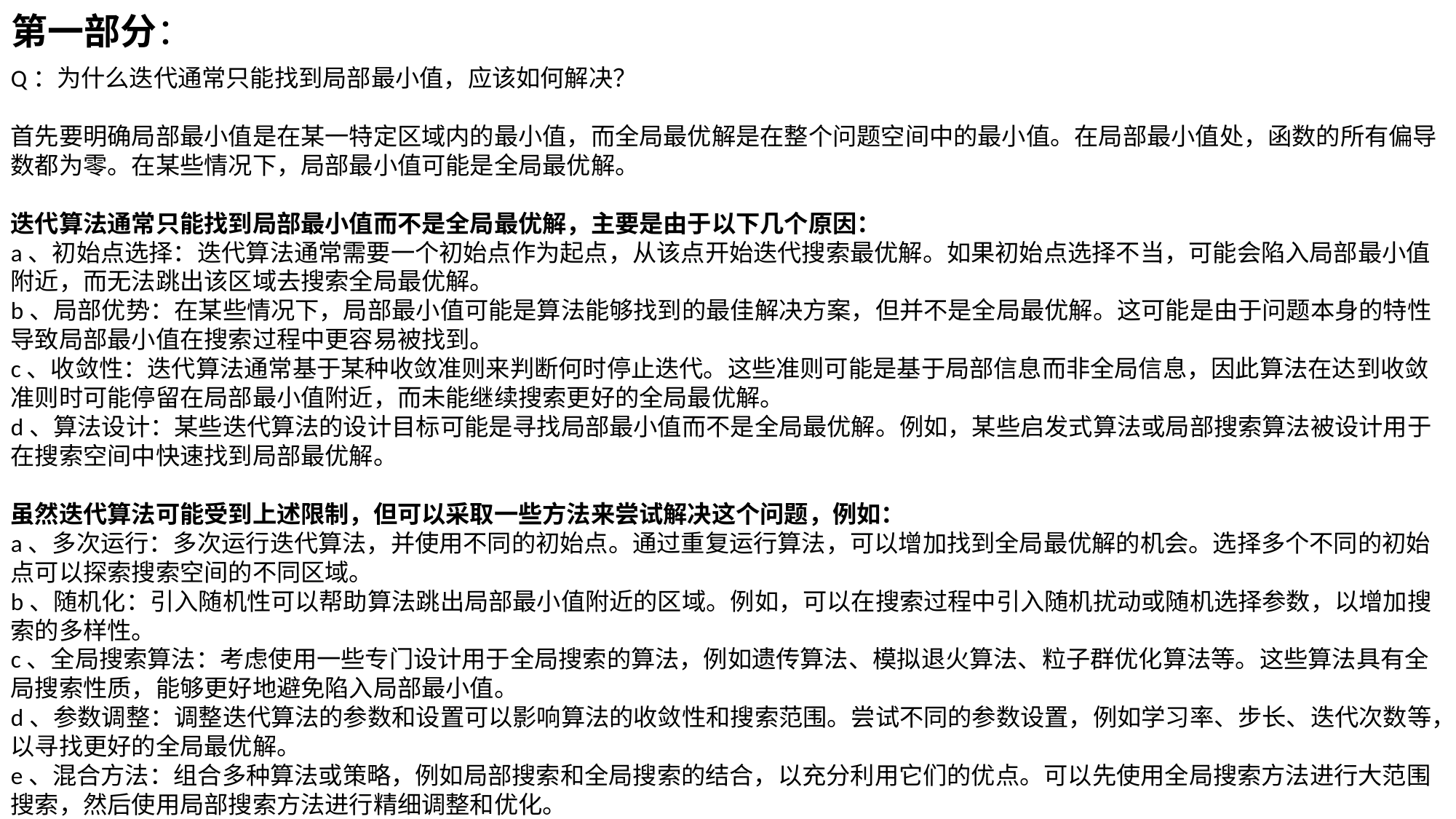

# 第一部分：
Q：为什么迭代通常只能找到局部最小值，应该如何解决？

首先要明确局部最小值是在某一特定区域内的最小值，而全局最优解是在整个问题空间中的最小值。在局部最小值处，函数的所有偏导数都为零。在某些情况下，局部最小值可能是全局最优解。

迭代算法通常只能找到局部最小值而不是全局最优解，主要是由于以下几个原因：
a、初始点选择：迭代算法通常需要一个初始点作为起点，从该点开始迭代搜索最优解。如果初始点选择不当，可能会陷入局部最小值附近，而无法跳出该区域去搜索全局最优解。
b、局部优势：在某些情况下，局部最小值可能是算法能够找到的最佳解决方案，但并不是全局最优解。这可能是由于问题本身的特性导致局部最小值在搜索过程中更容易被找到。
c、收敛性：迭代算法通常基于某种收敛准则来判断何时停止迭代。这些准则可能是基于局部信息而非全局信息，因此算法在达到收敛准则时可能停留在局部最小值附近，而未能继续搜索更好的全局最优解。
d、算法设计：某些迭代算法的设计目标可能是寻找局部最小值而不是全局最优解。例如，某些启发式算法或局部搜索算法被设计用于在搜索空间中快速找到局部最优解。

虽然迭代算法可能受到上述限制，但可以采取一些方法来尝试解决这个问题，例如：
a、多次运行：多次运行迭代算法，并使用不同的初始点。通过重复运行算法，可以增加找到全局最优解的机会。选择多个不同的初始点可以探索搜索空间的不同区域。
b、随机化：引入随机性可以帮助算法跳出局部最小值附近的区域。例如，可以在搜索过程中引入随机扰动或随机选择参数，以增加搜索的多样性。
c、全局搜索算法：考虑使用一些专门设计用于全局搜索的算法，例如遗传算法、模拟退火算法、粒子群优化算法等。这些算法具有全局搜索性质，能够更好地避免陷入局部最小值。
d、参数调整：调整迭代算法的参数和设置可以影响算法的收敛性和搜索范围。尝试不同的参数设置，例如学习率、步长、迭代次数等，以寻找更好的全局最优解。
e、混合方法：组合多种算法或策略，例如局部搜索和全局搜索的结合，以充分利用它们的优点。可以先使用全局搜索方法进行大范围搜索，然后使用局部搜索方法进行精细调整和优化。